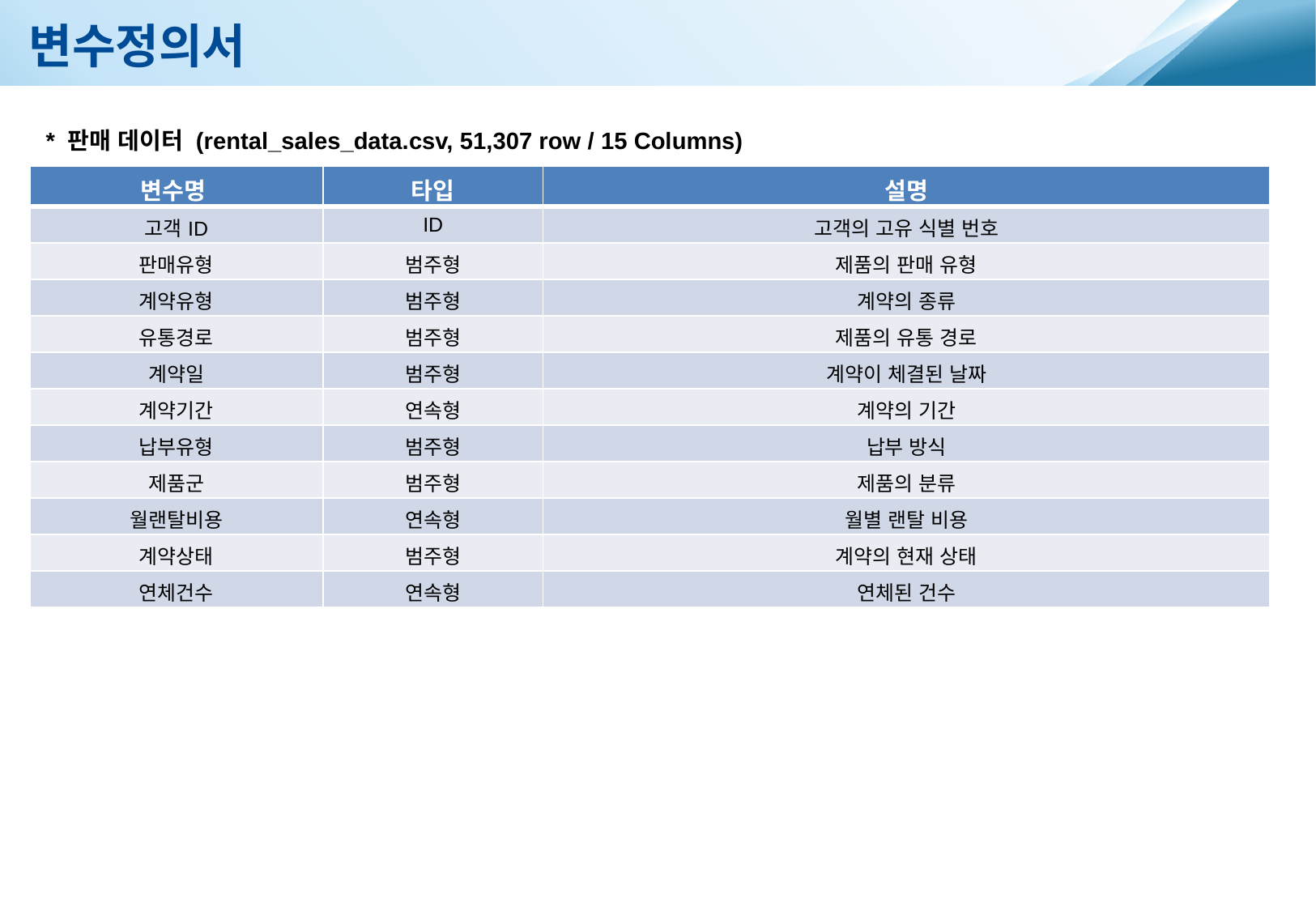

변수정의서
* 판매 데이터 (rental_sales_data.csv, 51,307 row / 15 Columns)
| 변수명 | 타입 | 설명 |
| --- | --- | --- |
| 고객ID | ID | 고객의 고유 식별 번호 |
| 판매유형 | 범주형 | 제품의 판매 유형 |
| 계약유형 | 범주형 | 계약의 종류 |
| 유통경로 | 범주형 | 제품의 유통 경로 |
| 계약일 | 범주형 | 계약이 체결된 날짜 |
| 계약기간 | 연속형 | 계약의 기간 |
| 납부유형 | 범주형 | 납부 방식 |
| 제품군 | 범주형 | 제품의 분류 |
| 월랜탈비용 | 연속형 | 월별 랜탈 비용 |
| 계약상태 | 범주형 | 계약의 현재 상태 |
| 연체건수 | 연속형 | 연체된 건수 |